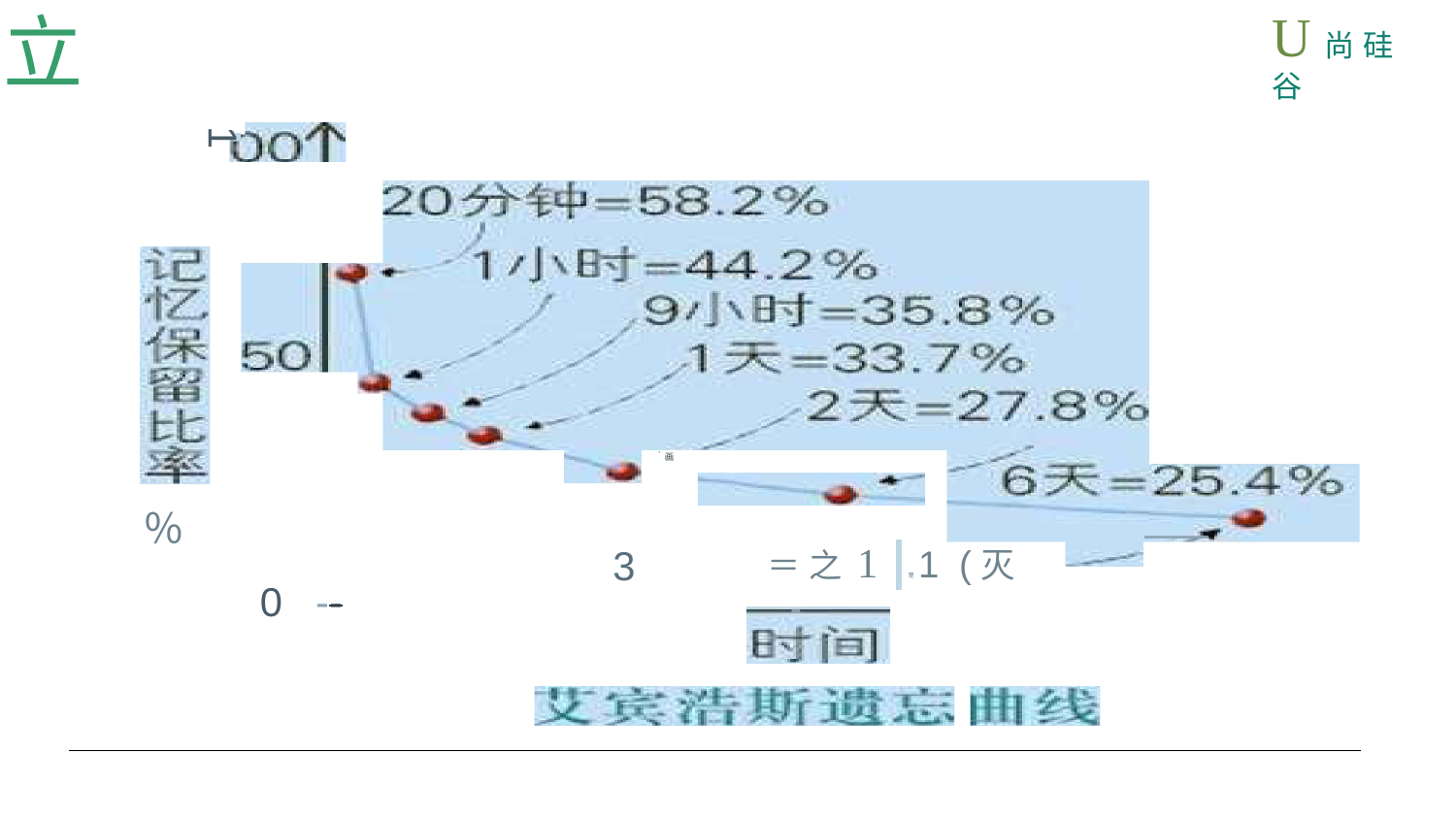

立
U尚硅 谷
一．
1

｀画
＿
％
＝ 之1 覂 1 (灭 -
3

0	--